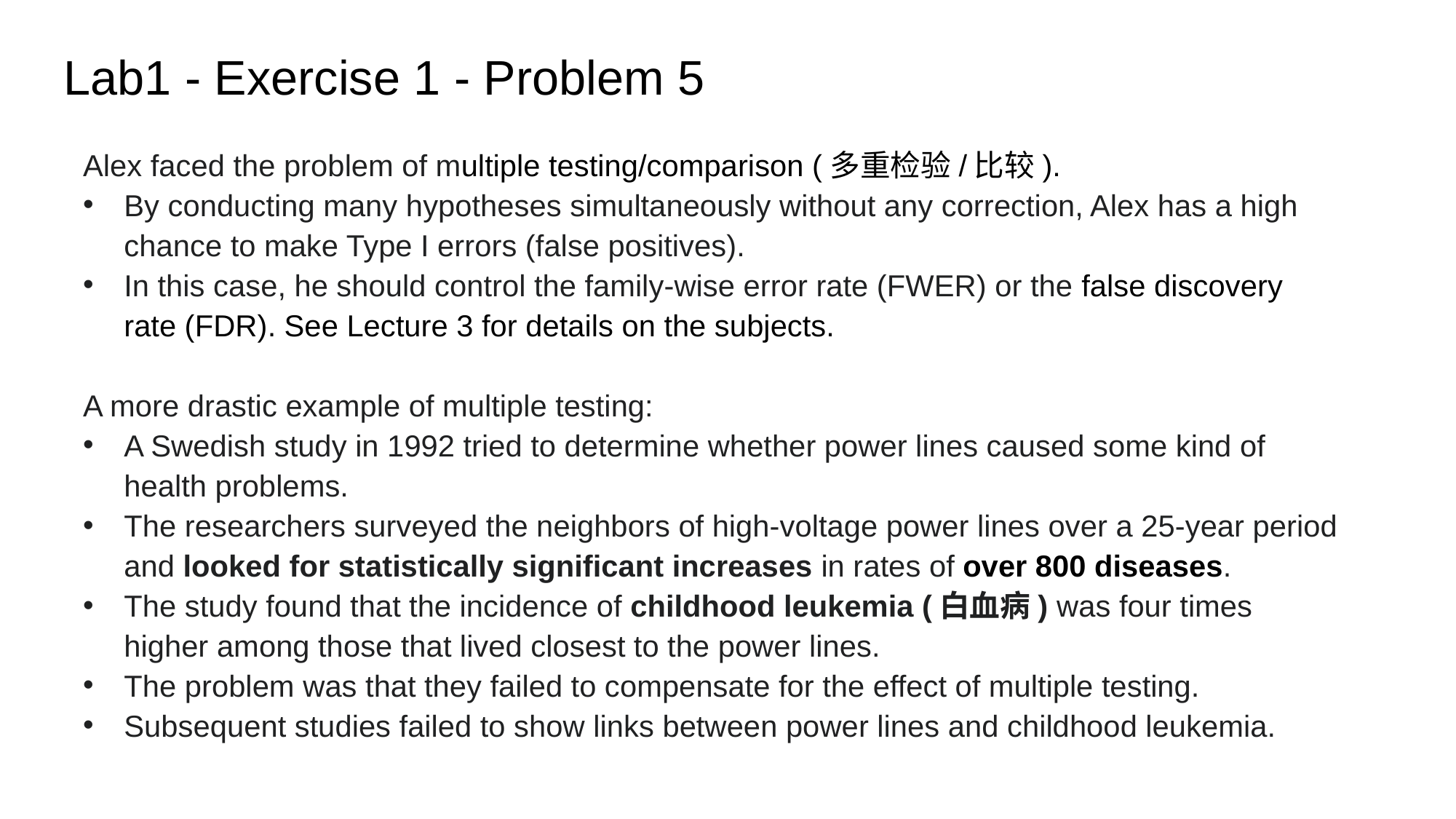

Lab1 - Exercise 1 - Problem 5
Alex faced the problem of multiple testing/comparison (多重检验/比较).
By conducting many hypotheses simultaneously without any correction, Alex has a high chance to make Type I errors (false positives).
In this case, he should control the family-wise error rate (FWER) or the false discovery rate (FDR). See Lecture 3 for details on the subjects.

A more drastic example of multiple testing:
A Swedish study in 1992 tried to determine whether power lines caused some kind of health problems.
The researchers surveyed the neighbors of high-voltage power lines over a 25-year period and looked for statistically significant increases in rates of over 800 diseases.
The study found that the incidence of childhood leukemia (白血病) was four times higher among those that lived closest to the power lines.
The problem was that they failed to compensate for the effect of multiple testing.
Subsequent studies failed to show links between power lines and childhood leukemia.